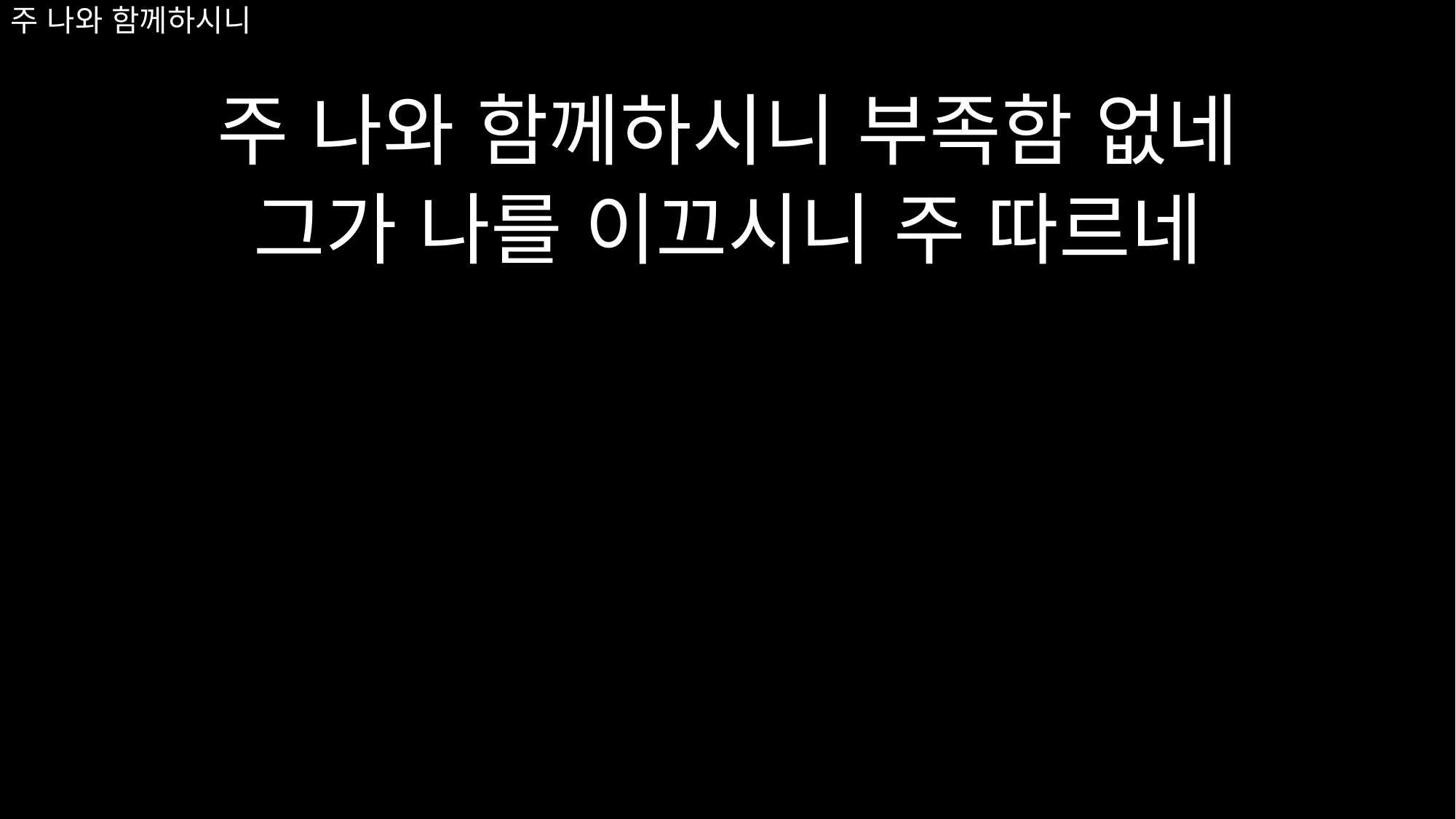

주 나와 함께하시니 부족함 없네
그가 나를 이끄시니 주 따르네

# 주 나와 함께하시니